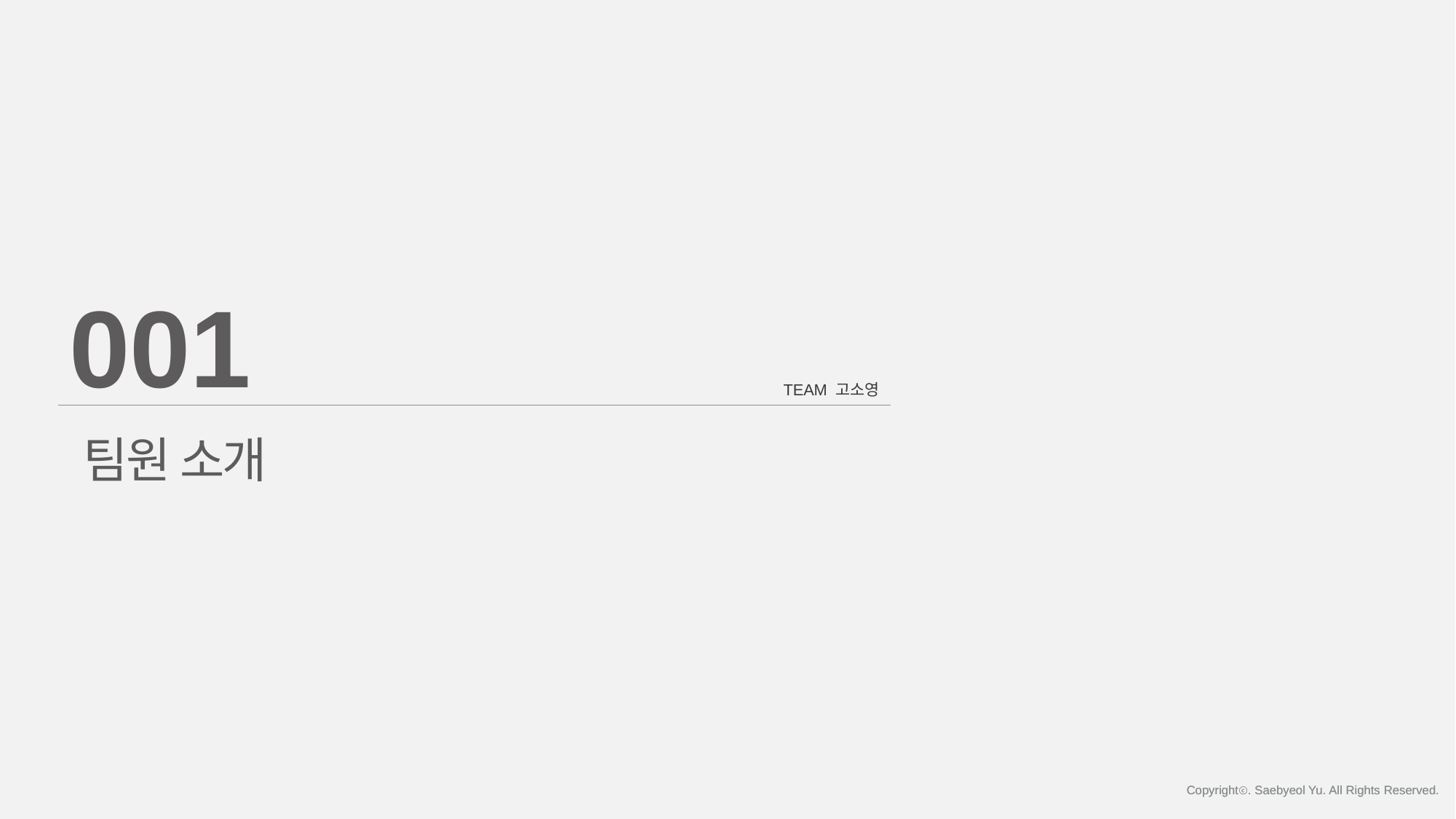

001
TEAM 고소영
팀원 소개
Copyrightⓒ. Saebyeol Yu. All Rights Reserved.